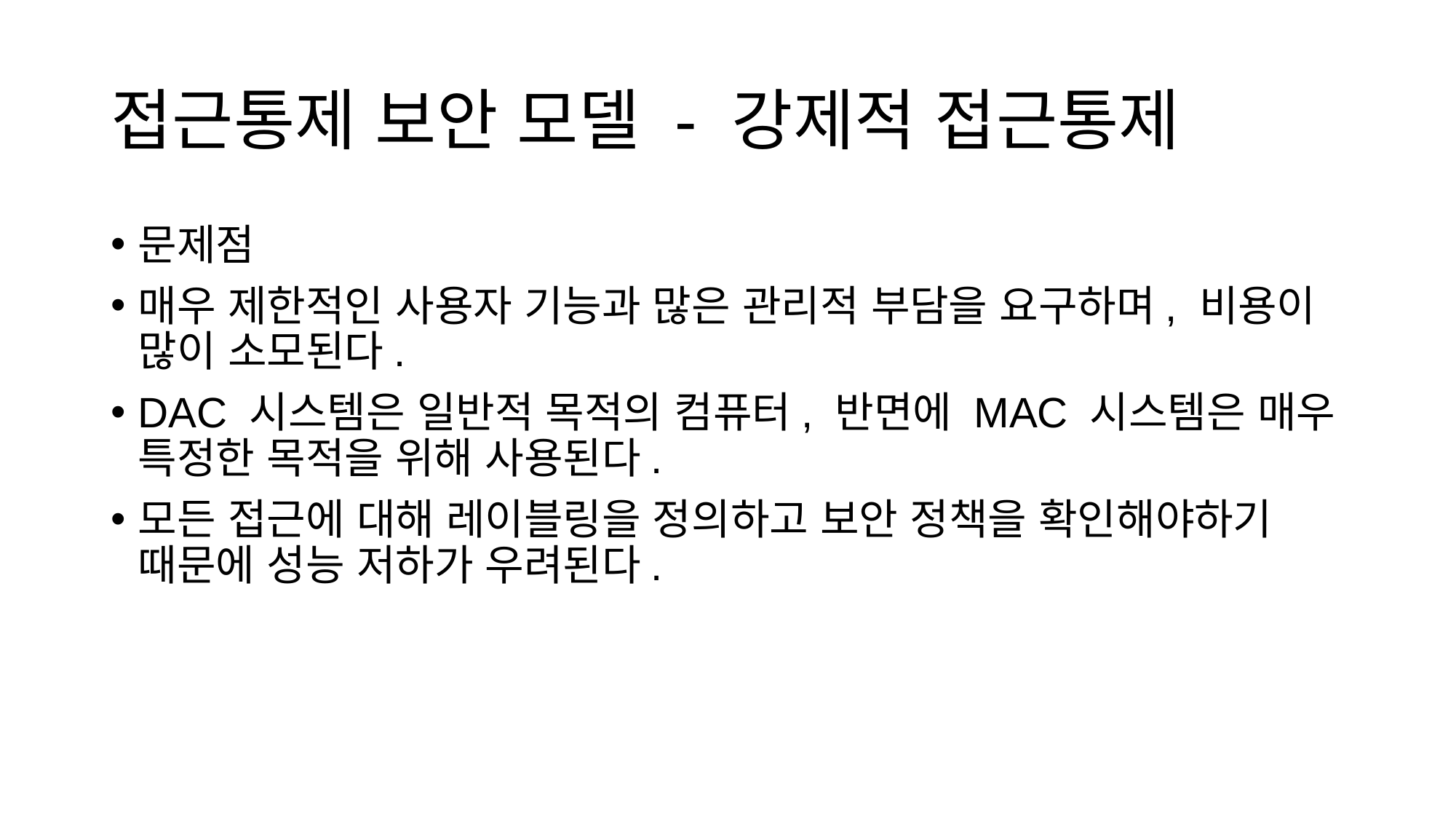

# 접근통제 보안 모델 - 강제적 접근통제
문제점
매우 제한적인 사용자 기능과 많은 관리적 부담을 요구하며, 비용이 많이 소모된다.
DAC 시스템은 일반적 목적의 컴퓨터, 반면에 MAC 시스템은 매우 특정한 목적을 위해 사용된다.
모든 접근에 대해 레이블링을 정의하고 보안 정책을 확인해야하기 때문에 성능 저하가 우려된다.